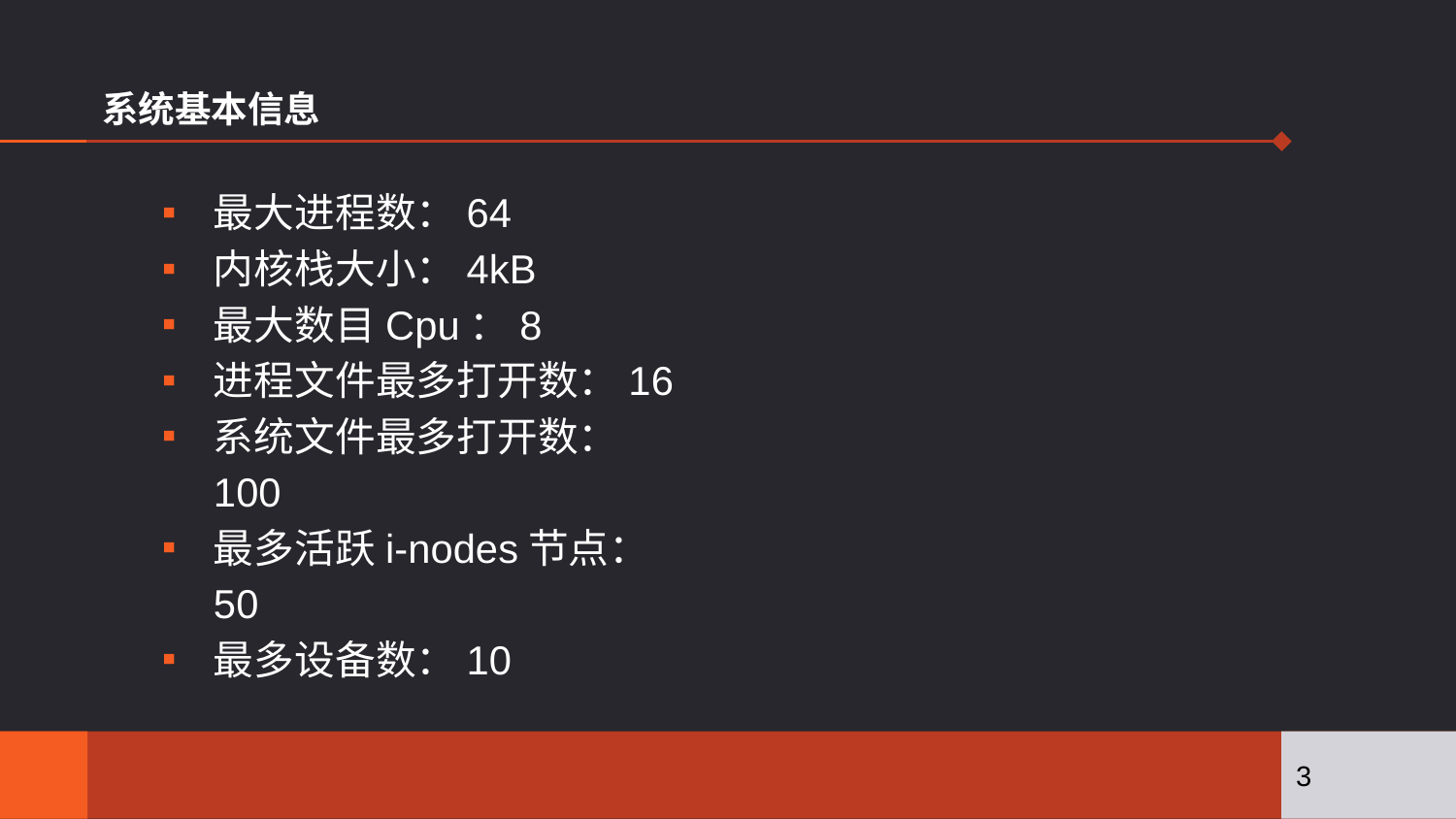

# 系统基本信息
最大进程数：64
内核栈大小：4kB
最大数目Cpu：8
进程文件最多打开数：16
系统文件最多打开数：100
最多活跃i-nodes节点：50
最多设备数：10

3